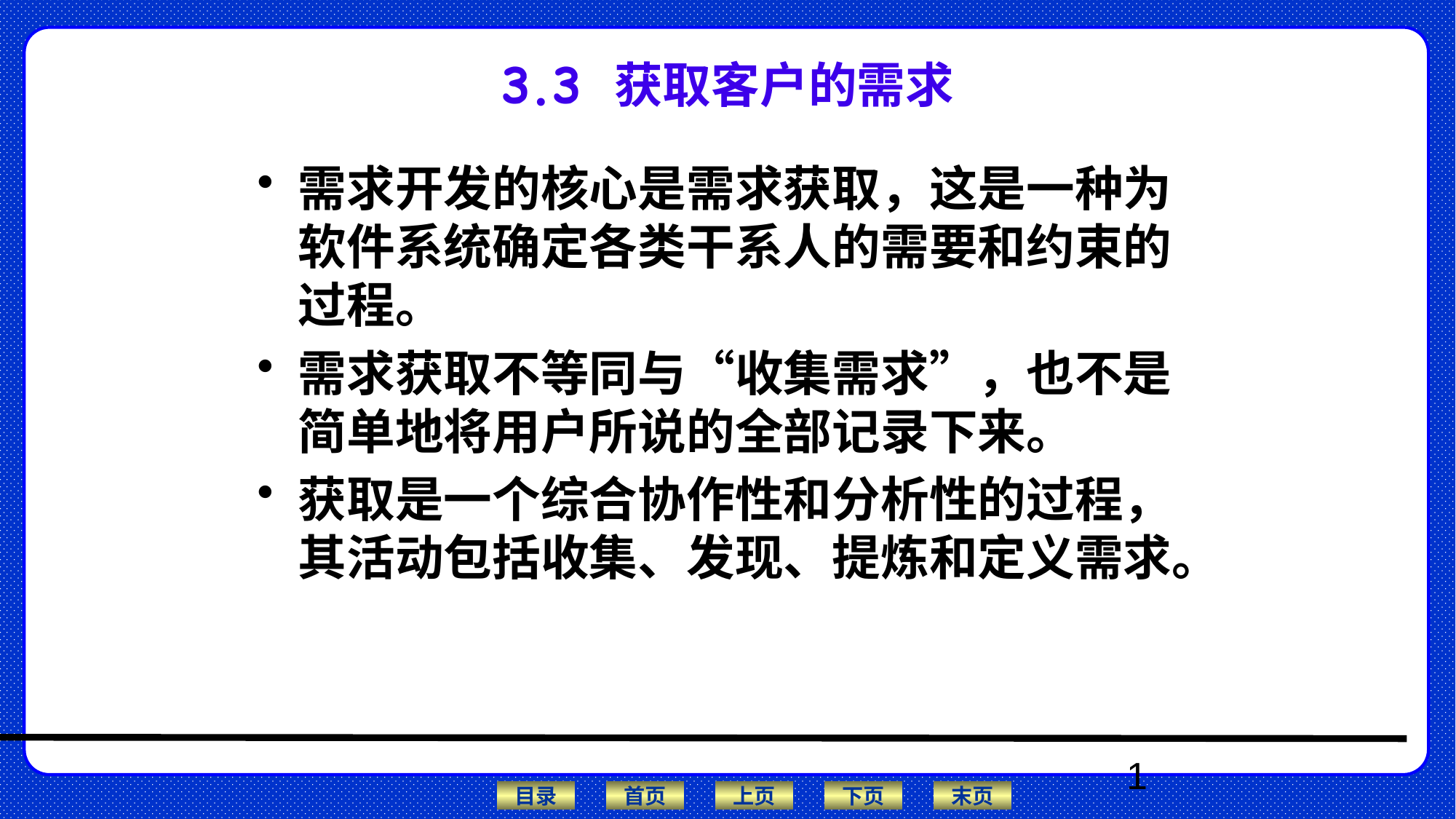

# 3.3 获取客户的需求
需求开发的核心是需求获取，这是一种为软件系统确定各类干系人的需要和约束的过程。
需求获取不等同与“收集需求”，也不是简单地将用户所说的全部记录下来。
获取是一个综合协作性和分析性的过程，其活动包括收集、发现、提炼和定义需求。

1